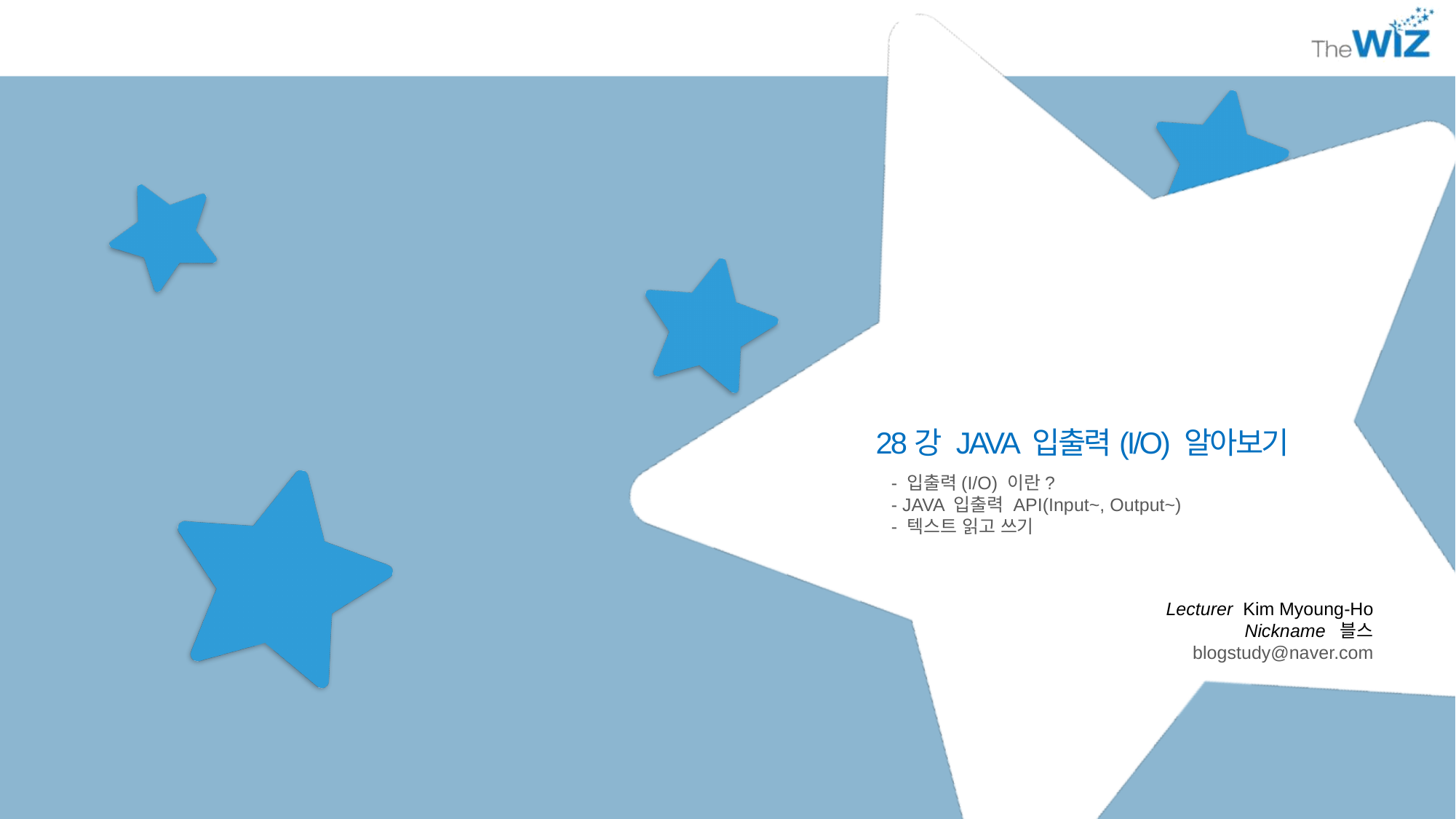

28강 JAVA 입출력(I/O) 알아보기
- 입출력(I/O) 이란?
- JAVA 입출력 API(Input~, Output~)
- 텍스트 읽고 쓰기
Lecturer  Kim Myoung-Ho
Nickname  블스
blogstudy@naver.com